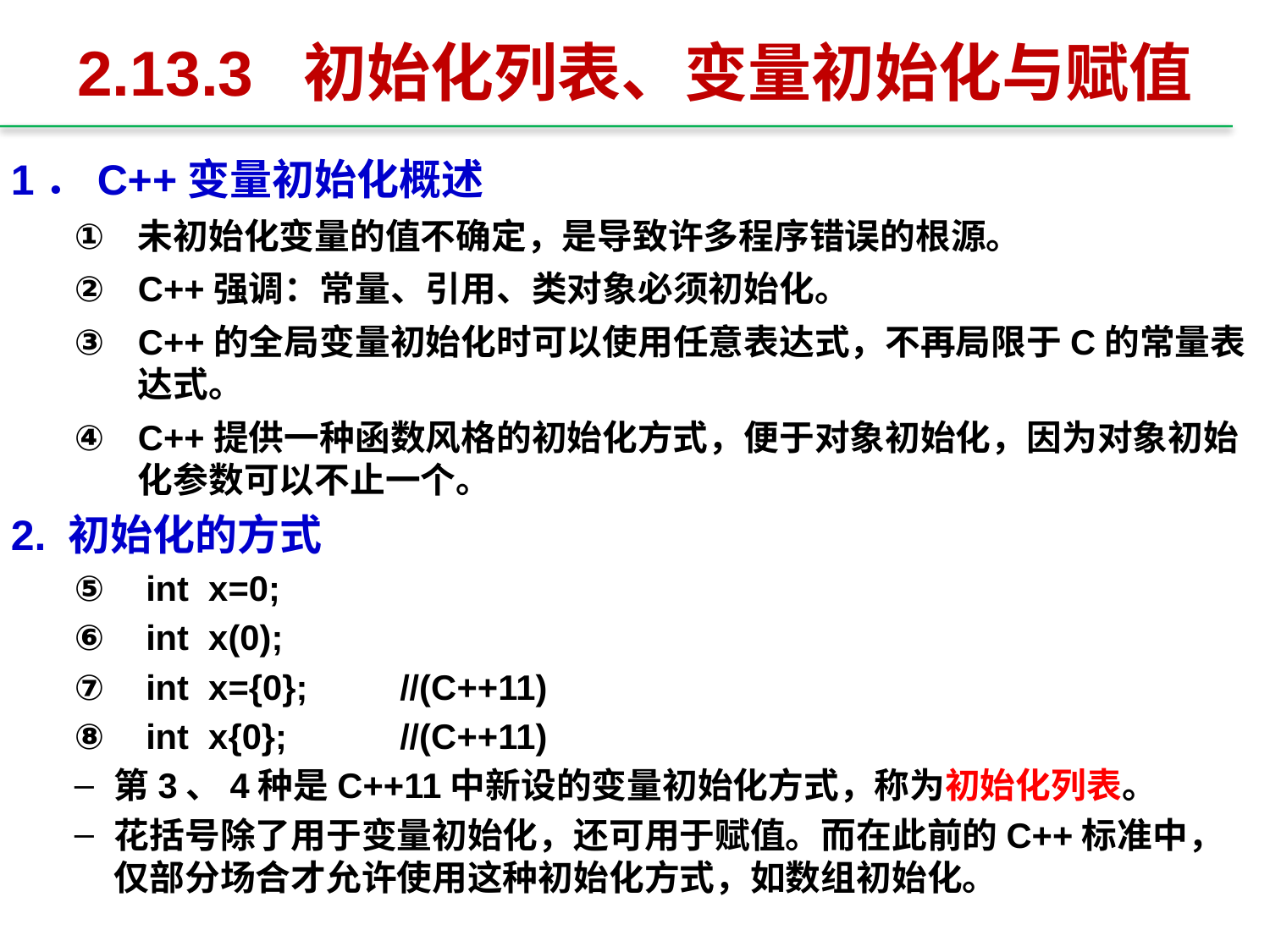

# 2.13.3  初始化列表、变量初始化与赋值
1．C++变量初始化概述
未初始化变量的值不确定，是导致许多程序错误的根源。
C++强调：常量、引用、类对象必须初始化。
C++的全局变量初始化时可以使用任意表达式，不再局限于C的常量表达式。
C++提供一种函数风格的初始化方式，便于对象初始化，因为对象初始化参数可以不止一个。
2. 初始化的方式
int  x=0;
int  x(0);
int  x={0}; 	//(C++11)
int  x{0};  	//(C++11)
第3、4种是C++11中新设的变量初始化方式，称为初始化列表。
花括号除了用于变量初始化，还可用于赋值。而在此前的C++标准中，仅部分场合才允许使用这种初始化方式，如数组初始化。